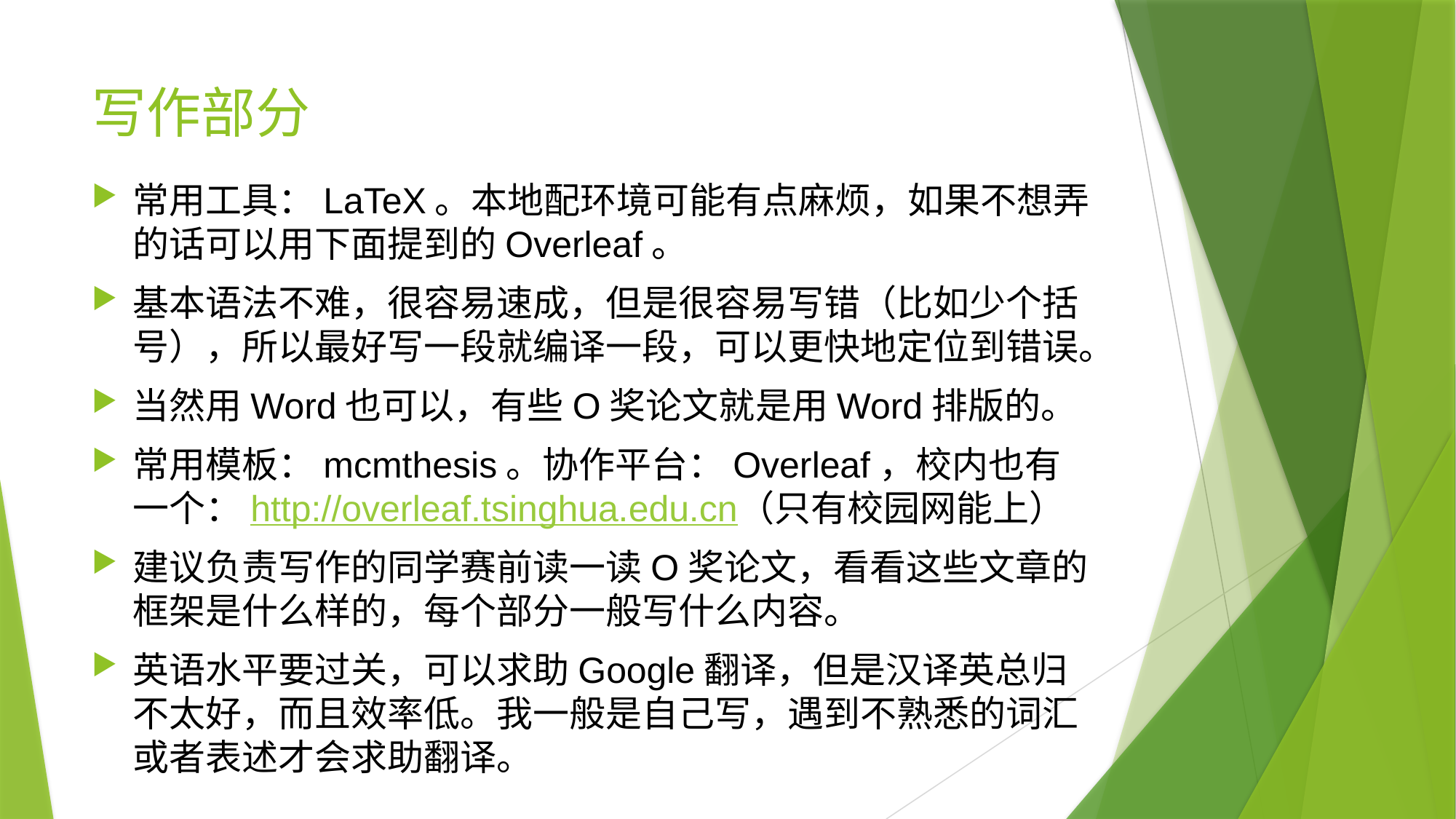

# 写作部分
常用工具：LaTeX。本地配环境可能有点麻烦，如果不想弄的话可以用下面提到的Overleaf。
基本语法不难，很容易速成，但是很容易写错（比如少个括号），所以最好写一段就编译一段，可以更快地定位到错误。
当然用Word也可以，有些O奖论文就是用Word排版的。
常用模板：mcmthesis。协作平台：Overleaf，校内也有一个：http://overleaf.tsinghua.edu.cn（只有校园网能上）
建议负责写作的同学赛前读一读O奖论文，看看这些文章的框架是什么样的，每个部分一般写什么内容。
英语水平要过关，可以求助Google翻译，但是汉译英总归不太好，而且效率低。我一般是自己写，遇到不熟悉的词汇或者表述才会求助翻译。